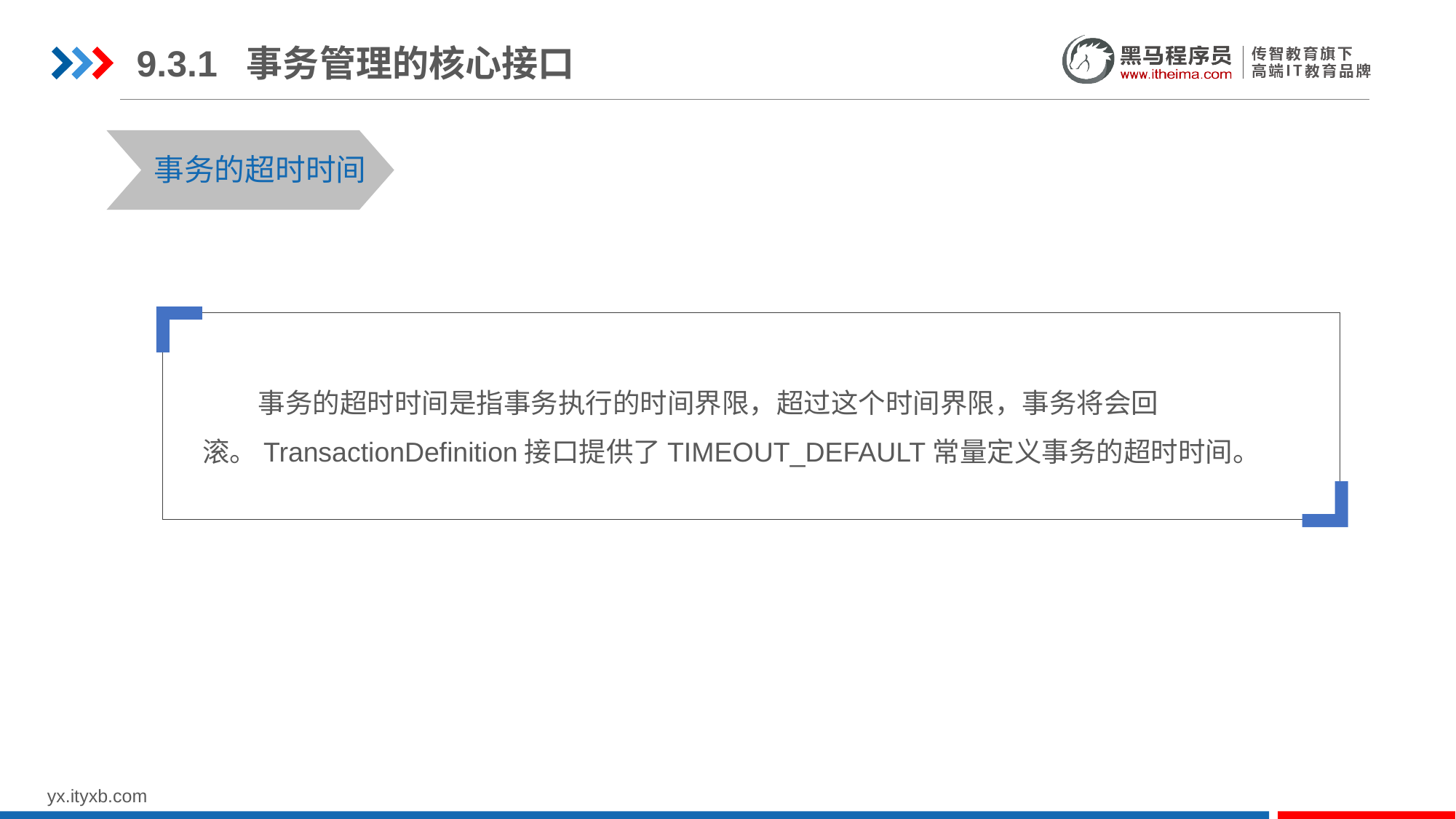

9.3.1  事务管理的核心接口

事务的超时时间

        事务的超时时间是指事务执行的时间界限，超过这个时间界限，事务将会回滚。TransactionDefinition接口提供了TIMEOUT_DEFAULT常量定义事务的超时时间。